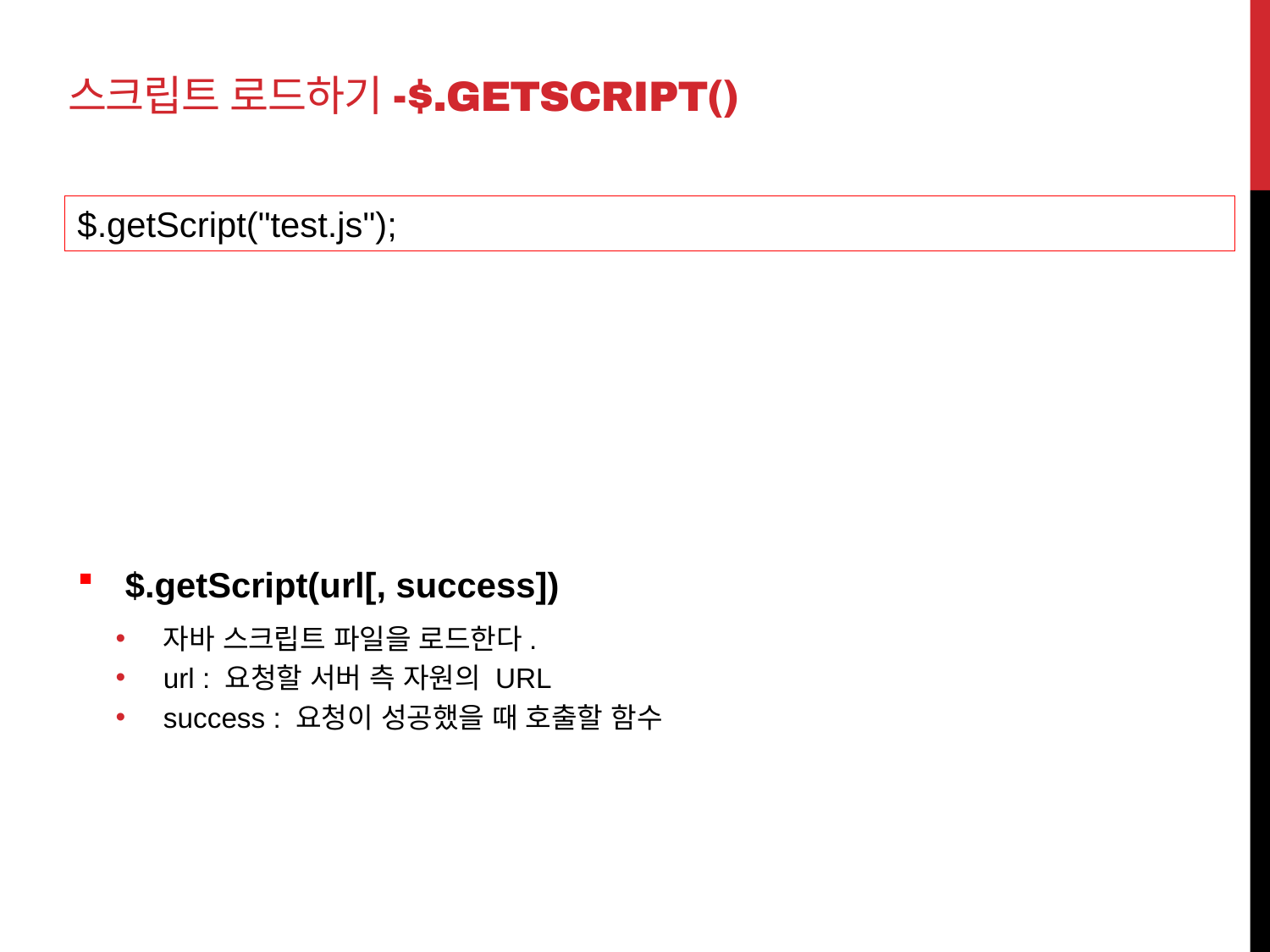

# 스크립트 로드하기-$.getScript()
$.getScript("test.js");
$.getScript(url[, success])
자바 스크립트 파일을 로드한다.
url : 요청할 서버 측 자원의 URL
success : 요청이 성공했을 때 호출할 함수